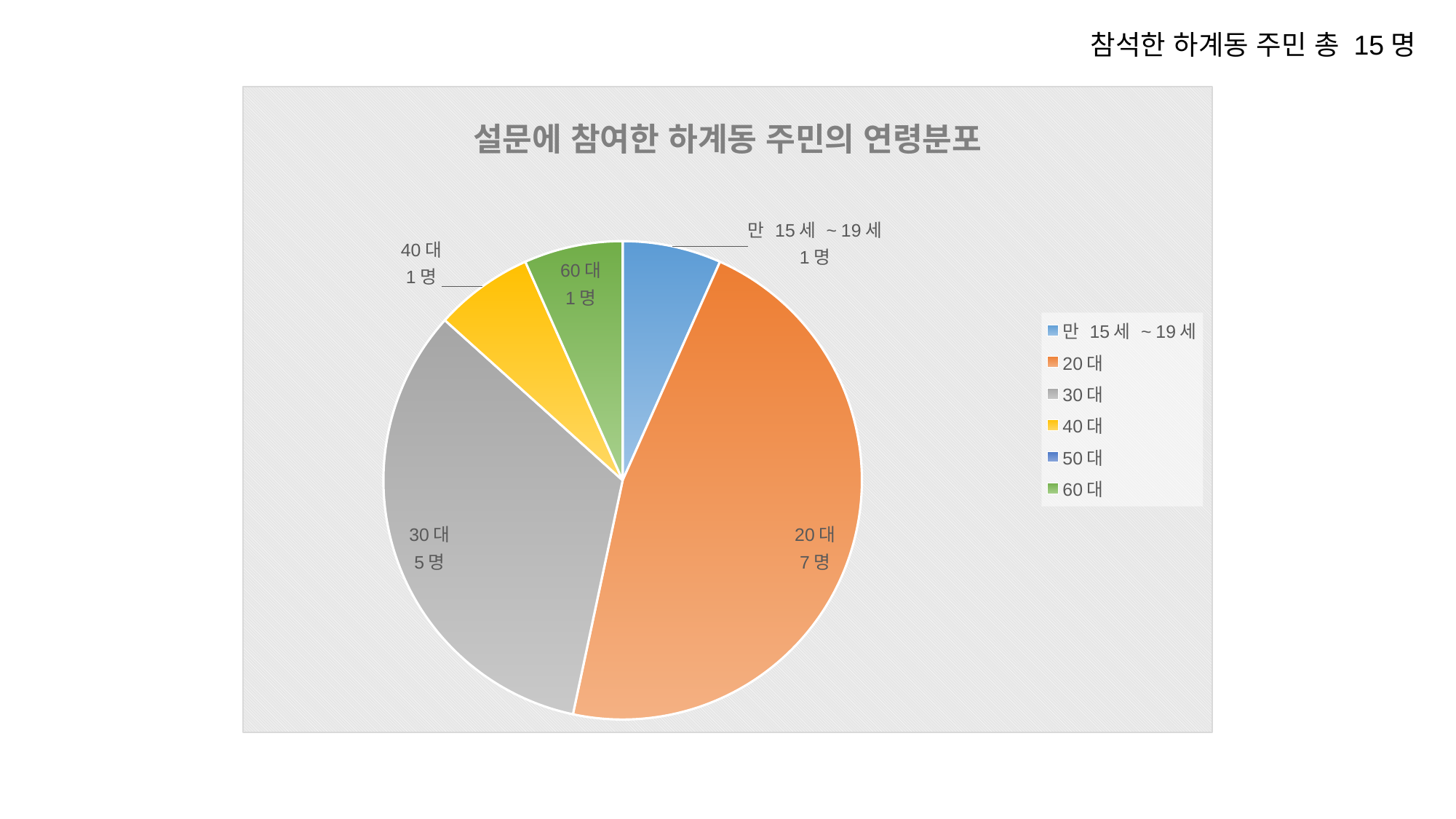

참석한 하계동 주민 총 15명

### Chart: 설문에 참여한 하계동 주민의 연령분포

| Category | 설문에 참여한 공릉 2동 주민의 연령분포 |
|---|---|
| 만 15세 ~ 19세 | 1.0 |
| 20대 | 7.0 |
| 30대 | 5.0 |
| 40대 | 1.0 |
| 50대 | None |
| 60대 | 1.0 |